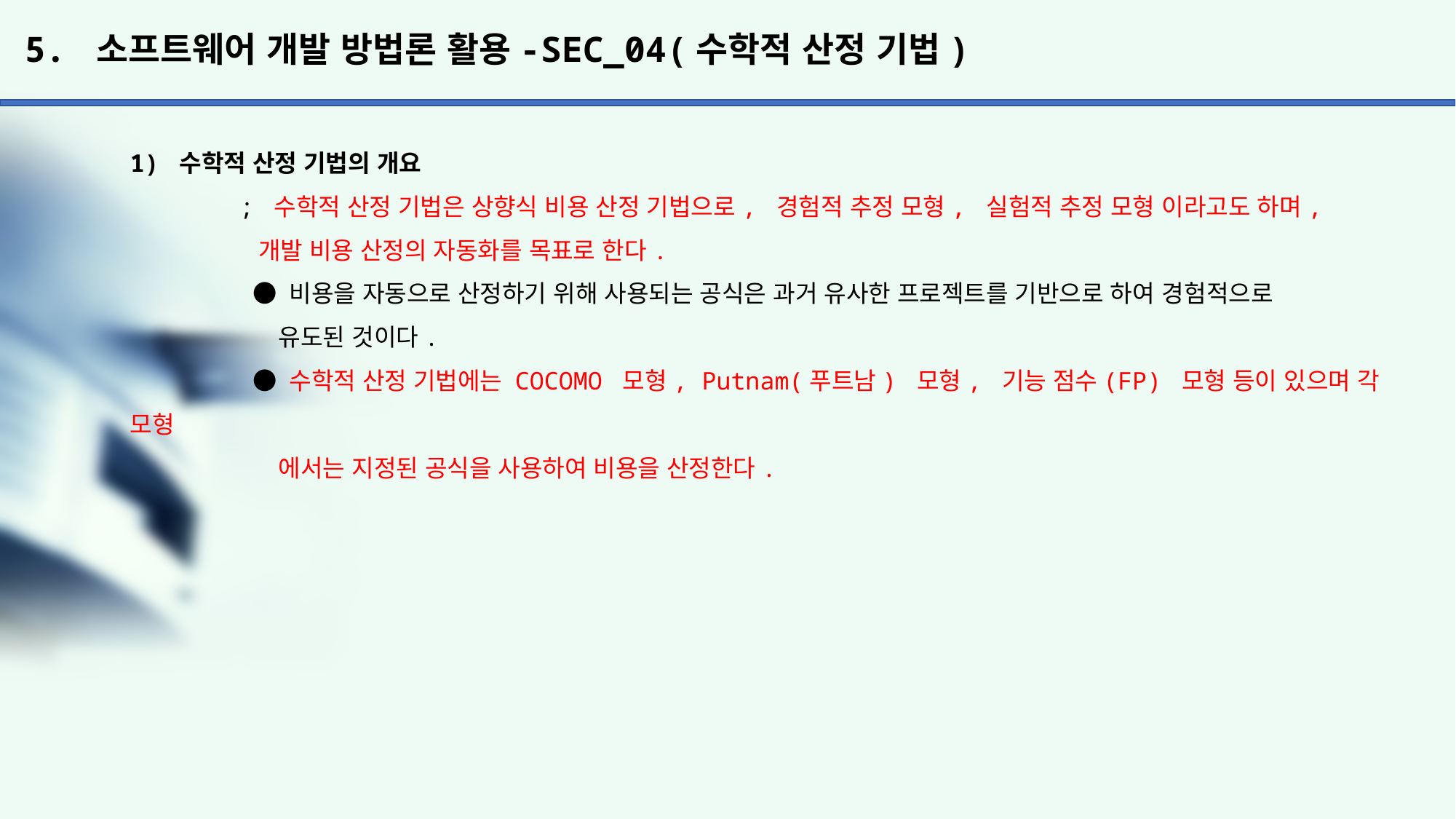

# 5. 소프트웨어 개발 방법론 활용-SEC_04(수학적 산정 기법)
1) 수학적 산정 기법의 개요
	; 수학적 산정 기법은 상향식 비용 산정 기법으로, 경험적 추정 모형, 실험적 추정 모형 이라고도 하며,
	  개발 비용 산정의 자동화를 목표로 한다.
	  ● 비용을 자동으로 산정하기 위해 사용되는 공식은 과거 유사한 프로젝트를 기반으로 하여 경험적으로
	     유도된 것이다.
	  ● 수학적 산정 기법에는 COCOMO 모형, Putnam(푸트남) 모형, 기능 점수(FP) 모형 등이 있으며 각 모형
	     에서는 지정된 공식을 사용하여 비용을 산정한다.